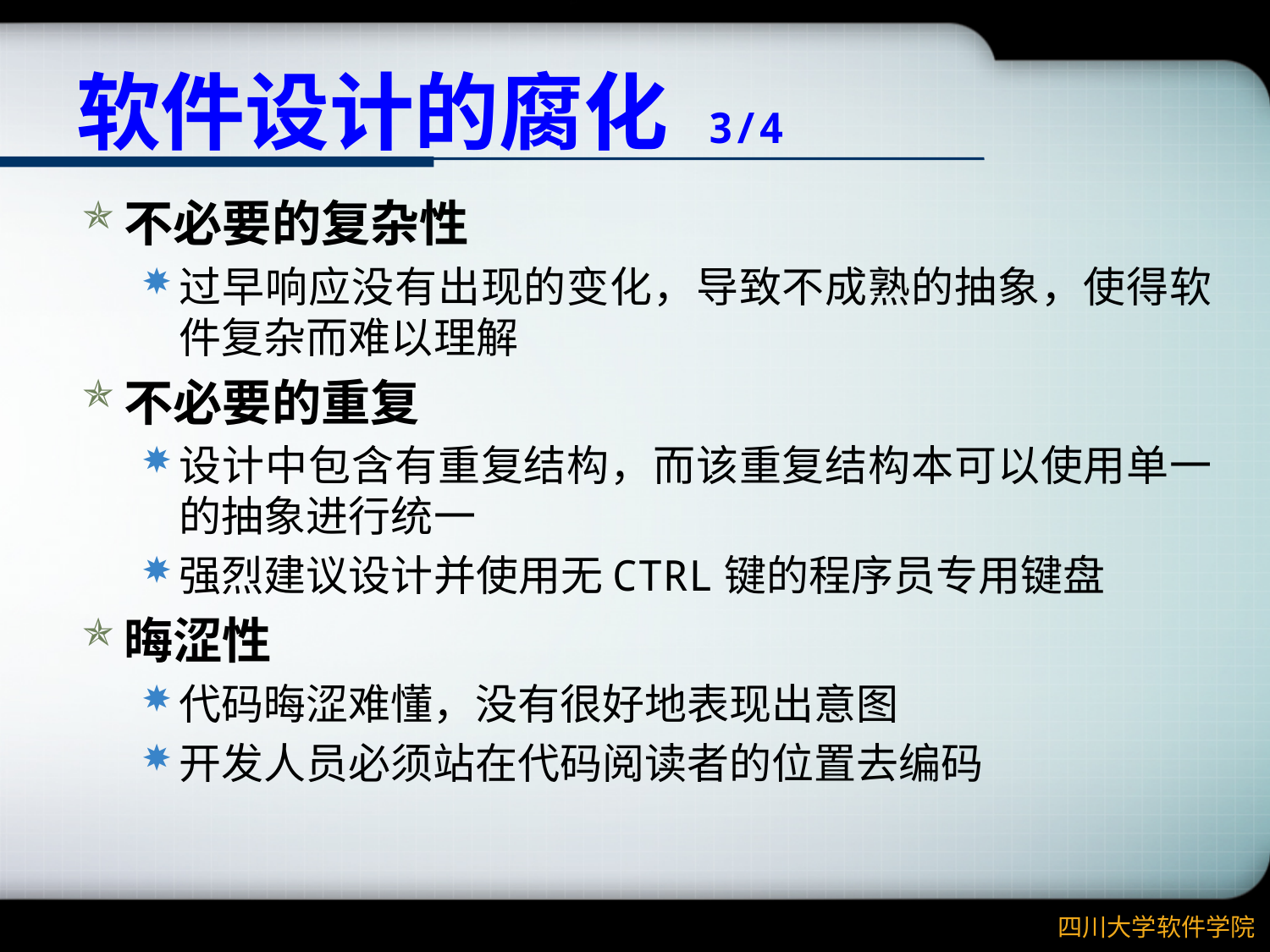

# 软件设计的腐化 3/4
不必要的复杂性
过早响应没有出现的变化，导致不成熟的抽象，使得软件复杂而难以理解
不必要的重复
设计中包含有重复结构，而该重复结构本可以使用单一的抽象进行统一
强烈建议设计并使用无CTRL键的程序员专用键盘
晦涩性
代码晦涩难懂，没有很好地表现出意图
开发人员必须站在代码阅读者的位置去编码